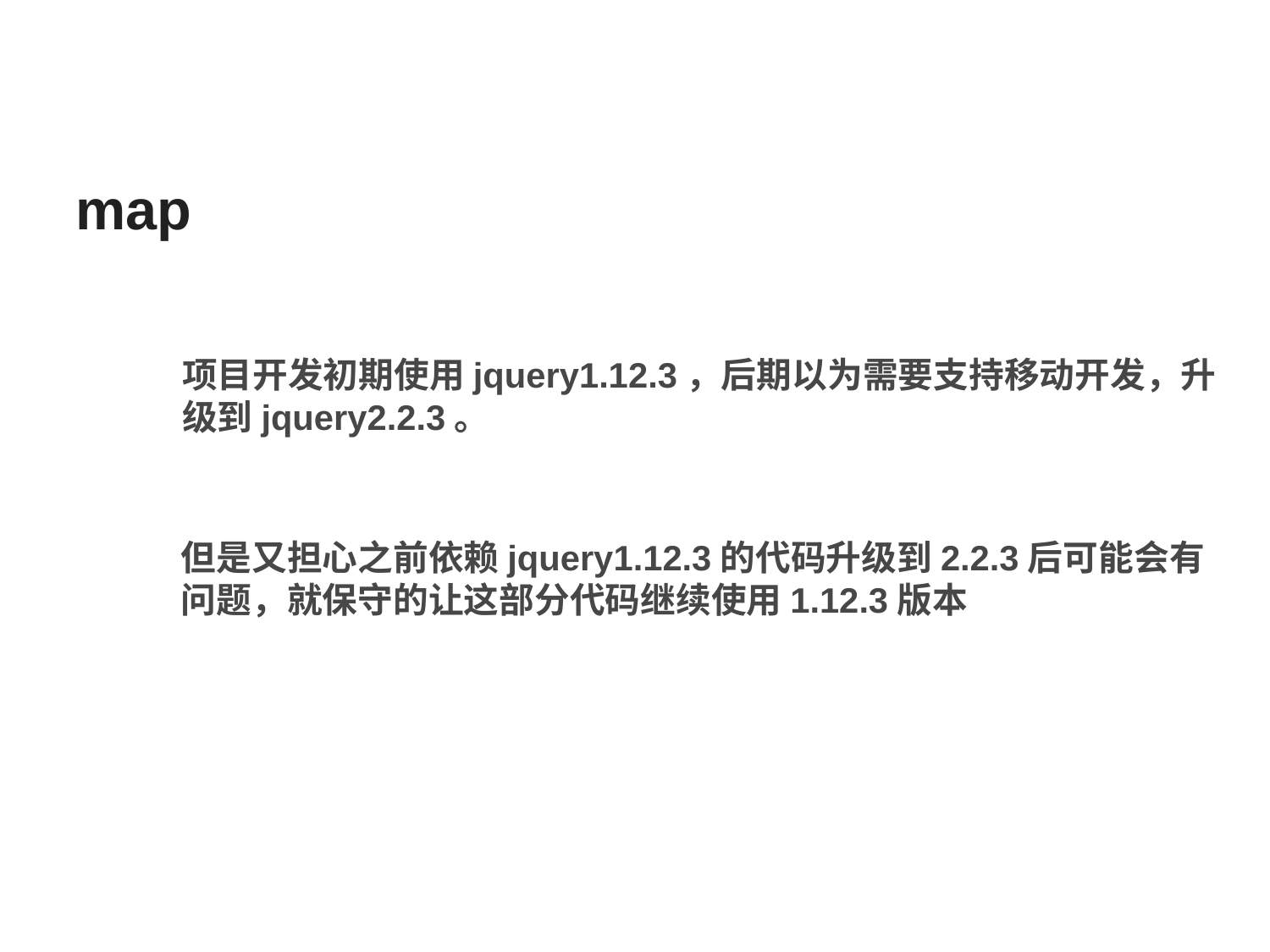

map
项目开发初期使用jquery1.12.3，后期以为需要支持移动开发，升级到jquery2.2.3。

但是又担心之前依赖jquery1.12.3的代码升级到2.2.3后可能会有问题，就保守的让这部分代码继续使用1.12.3版本